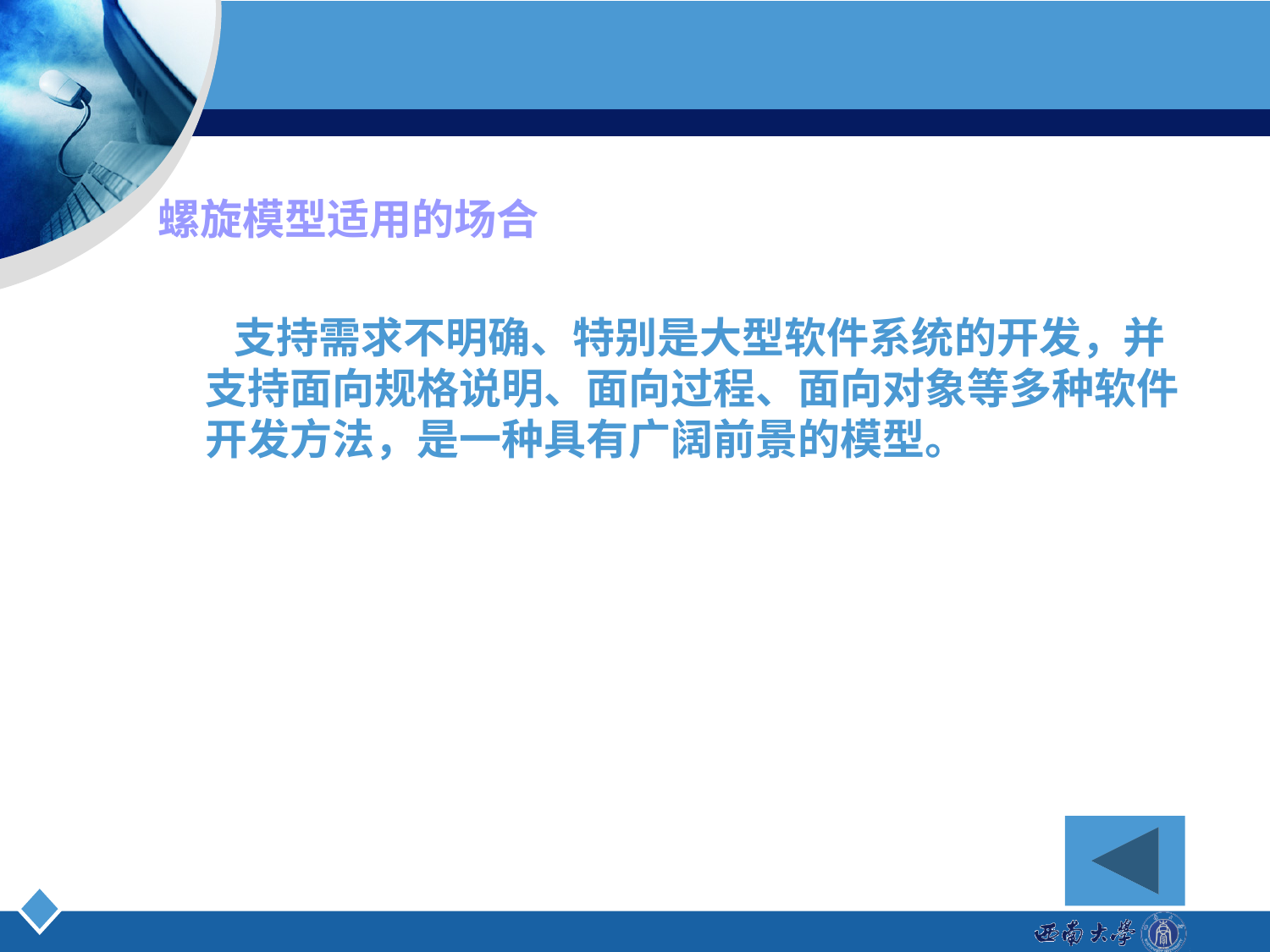

螺旋模型适用的场合

       支持需求不明确、特别是大型软件系统的开发，并支持面向规格说明、面向过程、面向对象等多种软件开发方法，是一种具有广阔前景的模型。